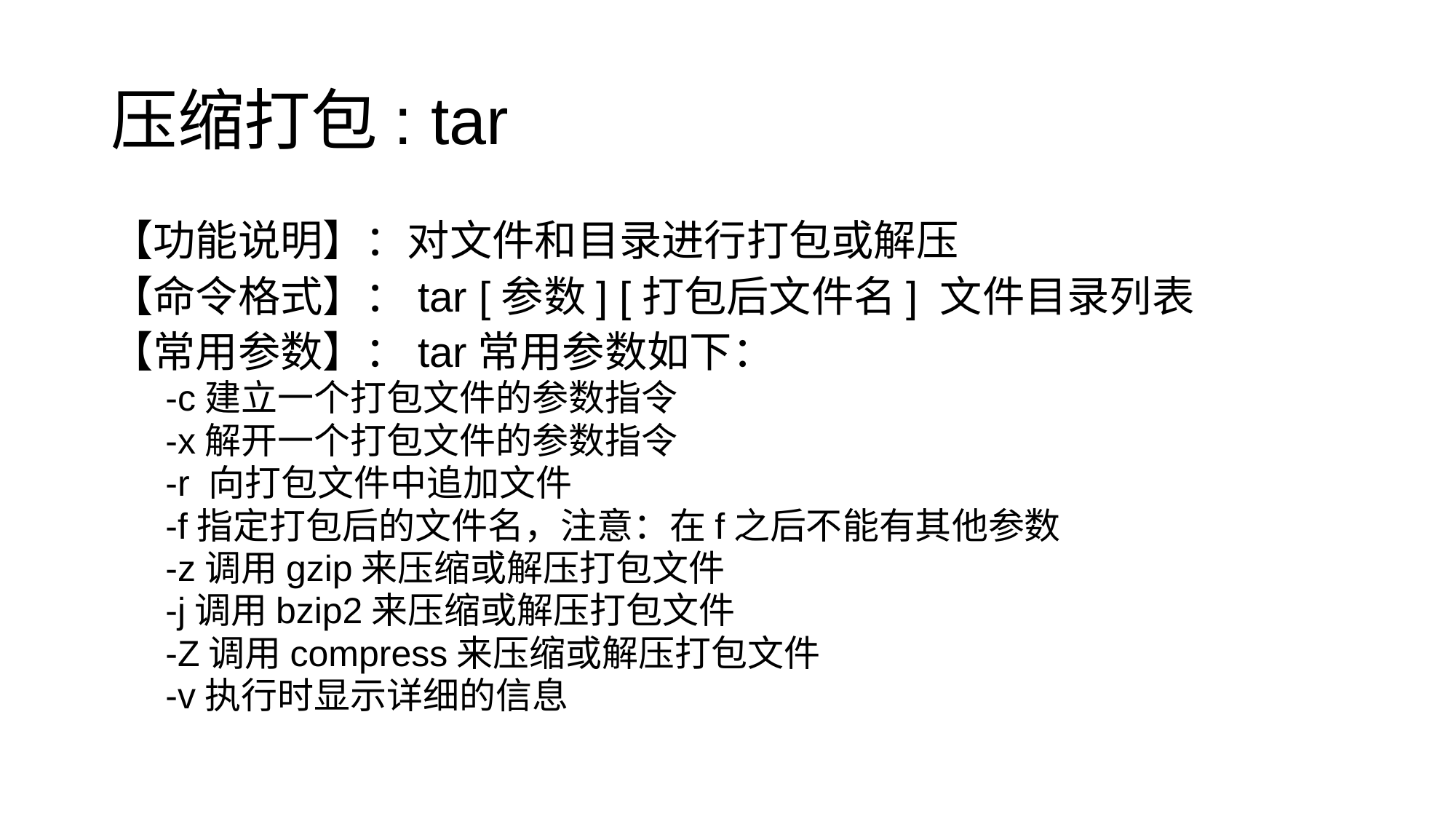

# 压缩打包: tar
【功能说明】：对文件和目录进行打包或解压
【命令格式】：tar [参数] [打包后文件名] 文件目录列表
【常用参数】：tar常用参数如下：
-c建立一个打包文件的参数指令
-x解开一个打包文件的参数指令
-r 向打包文件中追加文件
-f指定打包后的文件名，注意：在f之后不能有其他参数
-z调用gzip来压缩或解压打包文件
-j调用bzip2来压缩或解压打包文件
-Z调用compress来压缩或解压打包文件
-v执行时显示详细的信息